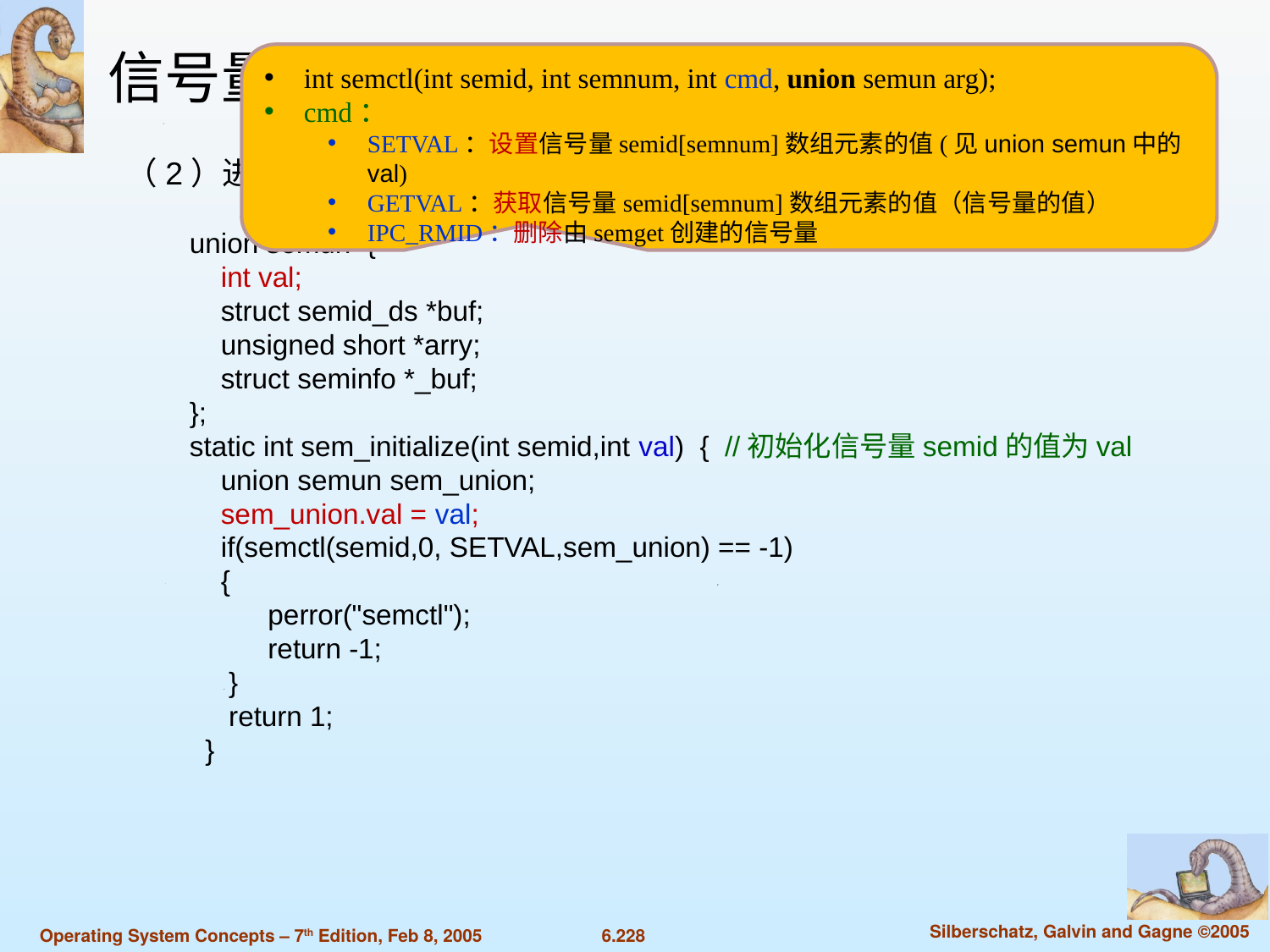

信号量例：producer-consumer
int semctl(int semid, int semnum, int cmd, union semun arg);
cmd：
SETVAL：设置信号量semid[semnum]数组元素的值(见union semun中的val)
GETVAL：获取信号量semid[semnum]数组元素的值（信号量的值）
IPC_RMID：删除由semget创建的信号量

（2）进程调用semctl()初始化信号量（如赋初值）

union semun  {
    int val;
    struct semid_ds *buf;
    unsigned short *arry;
    struct seminfo *_buf;
};
static int sem_initialize(int semid,int val)  {  //初始化信号量semid的值为val
    union semun sem_union;
    sem_union.val = val;
    if(semctl(semid,0, SETVAL,sem_union) == -1)
    {
          perror("semctl");
          return -1;
     }
     return 1;
  }